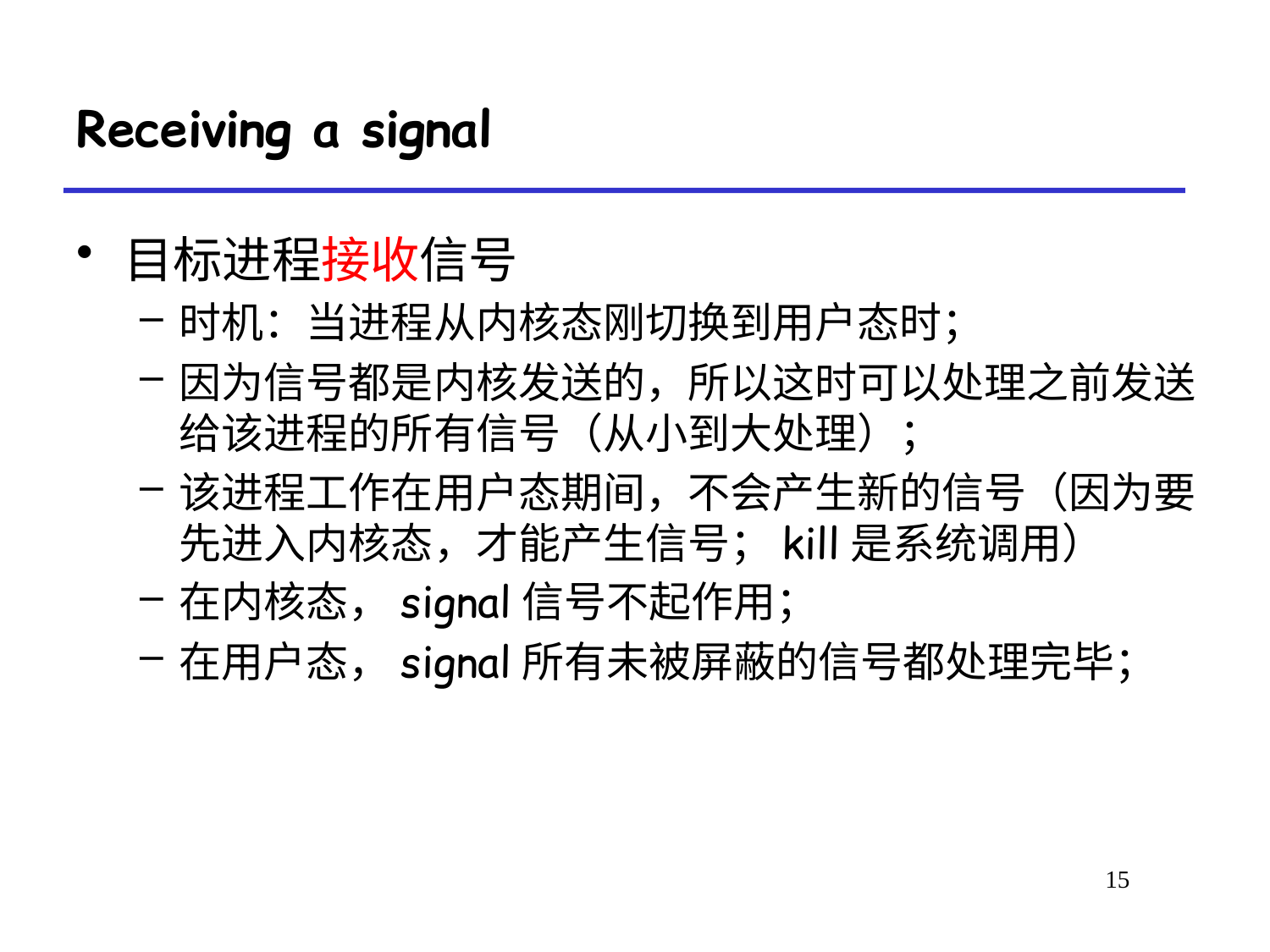

# Receiving a signal
目标进程接收信号
时机：当进程从内核态刚切换到用户态时；
因为信号都是内核发送的，所以这时可以处理之前发送给该进程的所有信号（从小到大处理）；
该进程工作在用户态期间，不会产生新的信号（因为要先进入内核态，才能产生信号；kill是系统调用）
在内核态，signal信号不起作用；
在用户态，signal所有未被屏蔽的信号都处理完毕；

15